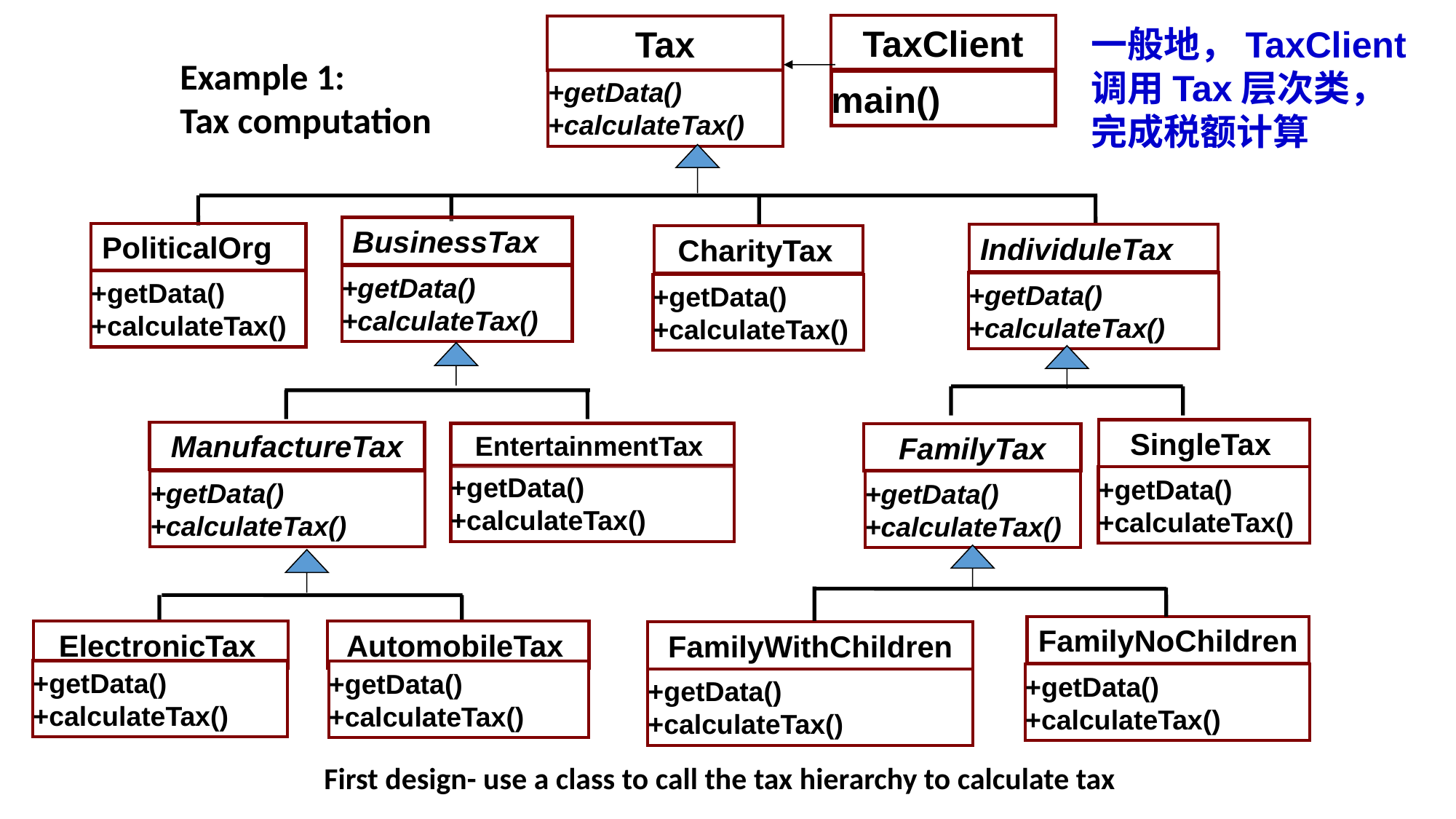

TaxClient
Tax
一般地，TaxClient
调用Tax层次类，
完成税额计算
Example 1:
Tax computation

+getData()
+calculateTax()
main()

BusinessTax
PoliticalOrg
IndividuleTax
CharityTax
+getData()
+calculateTax()
+getData()
+calculateTax()
+getData()
+calculateTax()
+getData()
+calculateTax()

SingleTax
ManufactureTax
EntertainmentTax
FamilyTax
+getData()
+calculateTax()
+getData()
+calculateTax()
+getData()
+calculateTax()
+getData()
+calculateTax()

FamilyNoChildren
AutomobileTax
ElectronicTax
FamilyWithChildren
+getData()
+calculateTax()
+getData()
+calculateTax()
+getData()
+calculateTax()
+getData()
+calculateTax()
First design- use a class to call the tax hierarchy to calculate tax
5